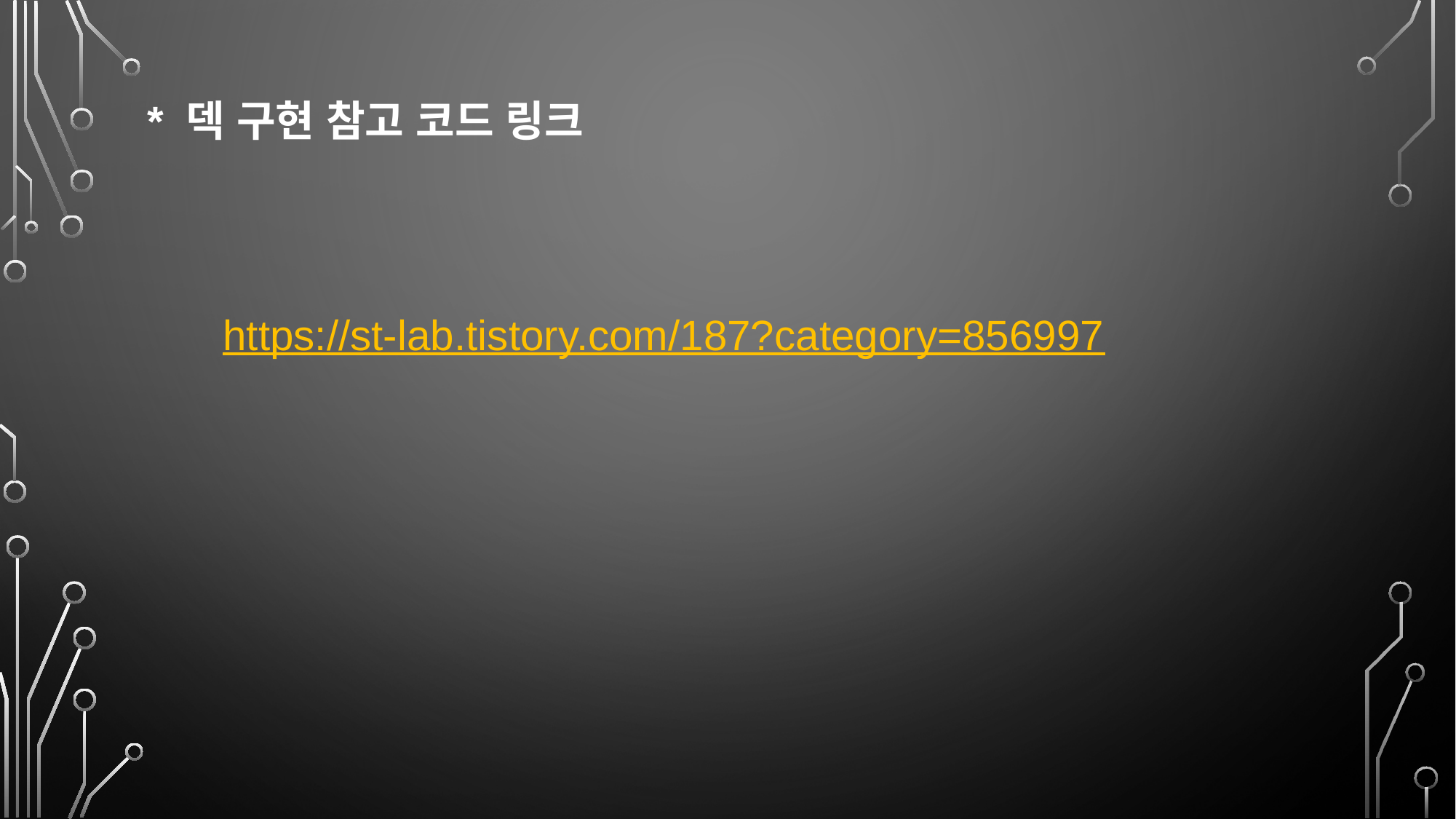

* 덱 구현 참고 코드 링크
https://st-lab.tistory.com/187?category=856997